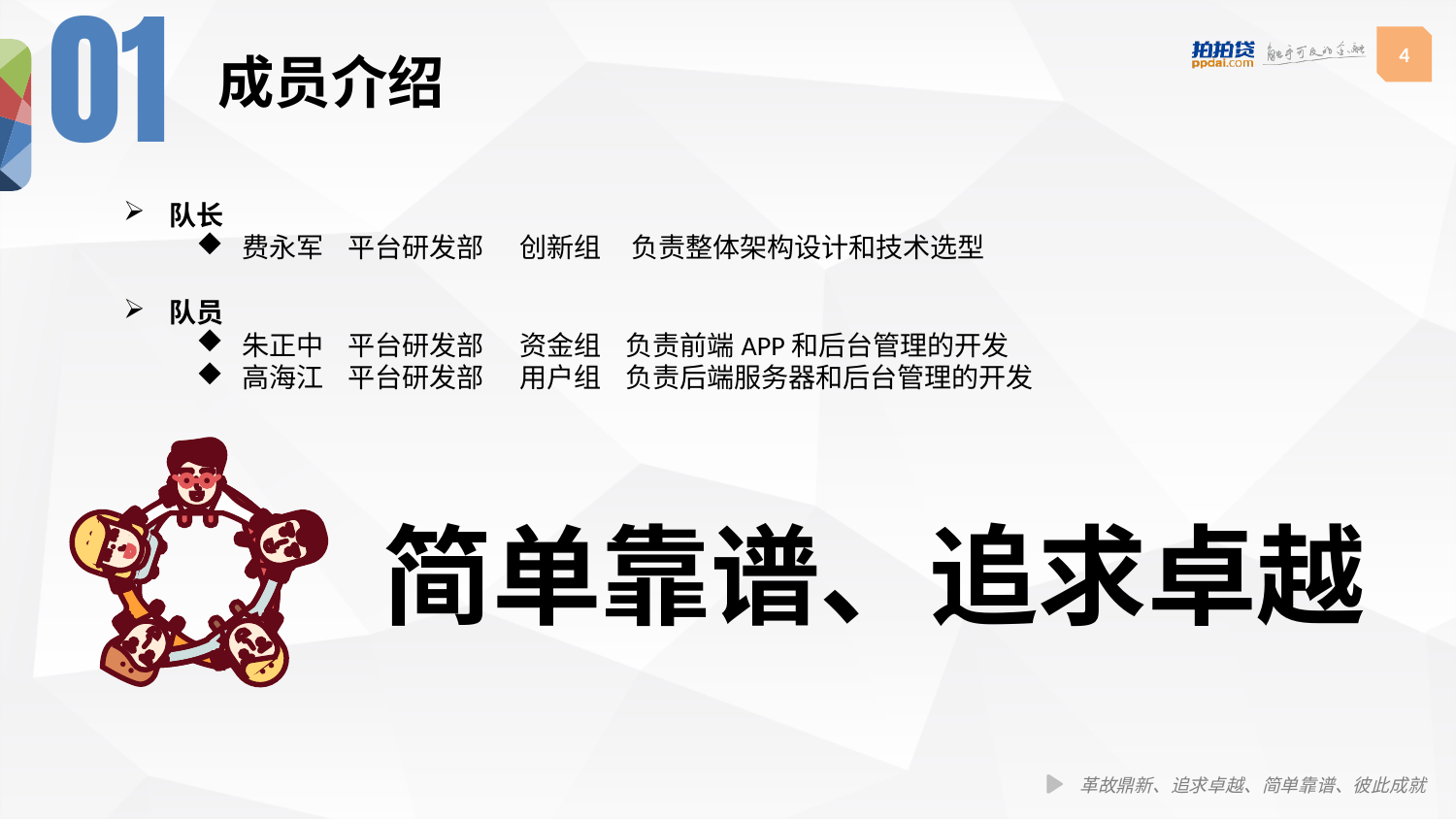

01

成员介绍
队长
费永军    平台研发部      创新组     负责整体架构设计和技术选型

队员
朱正中    平台研发部      资金组    负责前端APP和后台管理的开发
高海江    平台研发部      用户组    负责后端服务器和后台管理的开发

简单靠谱、追求卓越